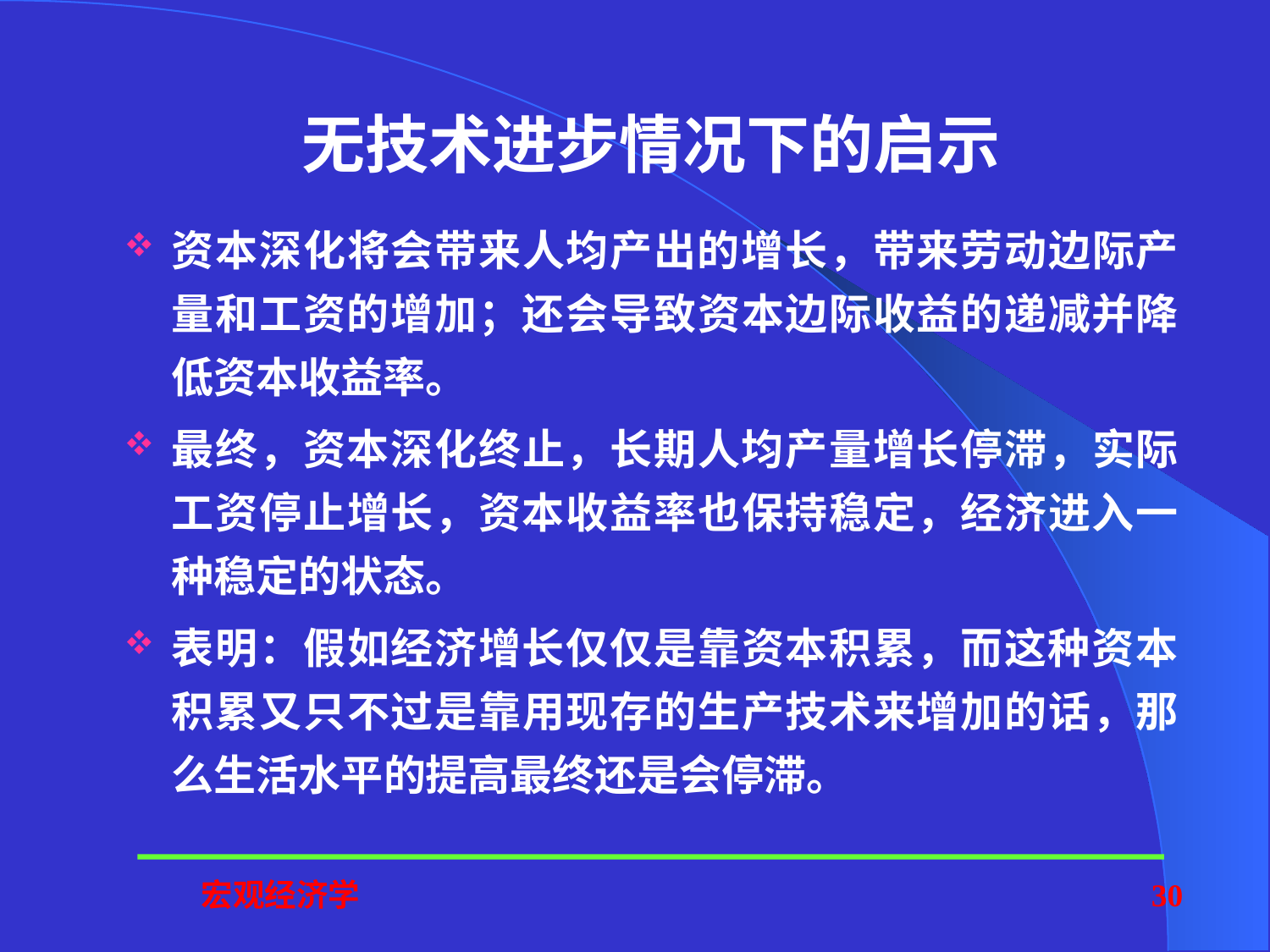

# 无技术进步情况下的启示
资本深化将会带来人均产出的增长，带来劳动边际产量和工资的增加；还会导致资本边际收益的递减并降低资本收益率。
最终，资本深化终止，长期人均产量增长停滞，实际工资停止增长，资本收益率也保持稳定，经济进入一种稳定的状态。
表明：假如经济增长仅仅是靠资本积累，而这种资本积累又只不过是靠用现存的生产技术来增加的话，那么生活水平的提高最终还是会停滞。